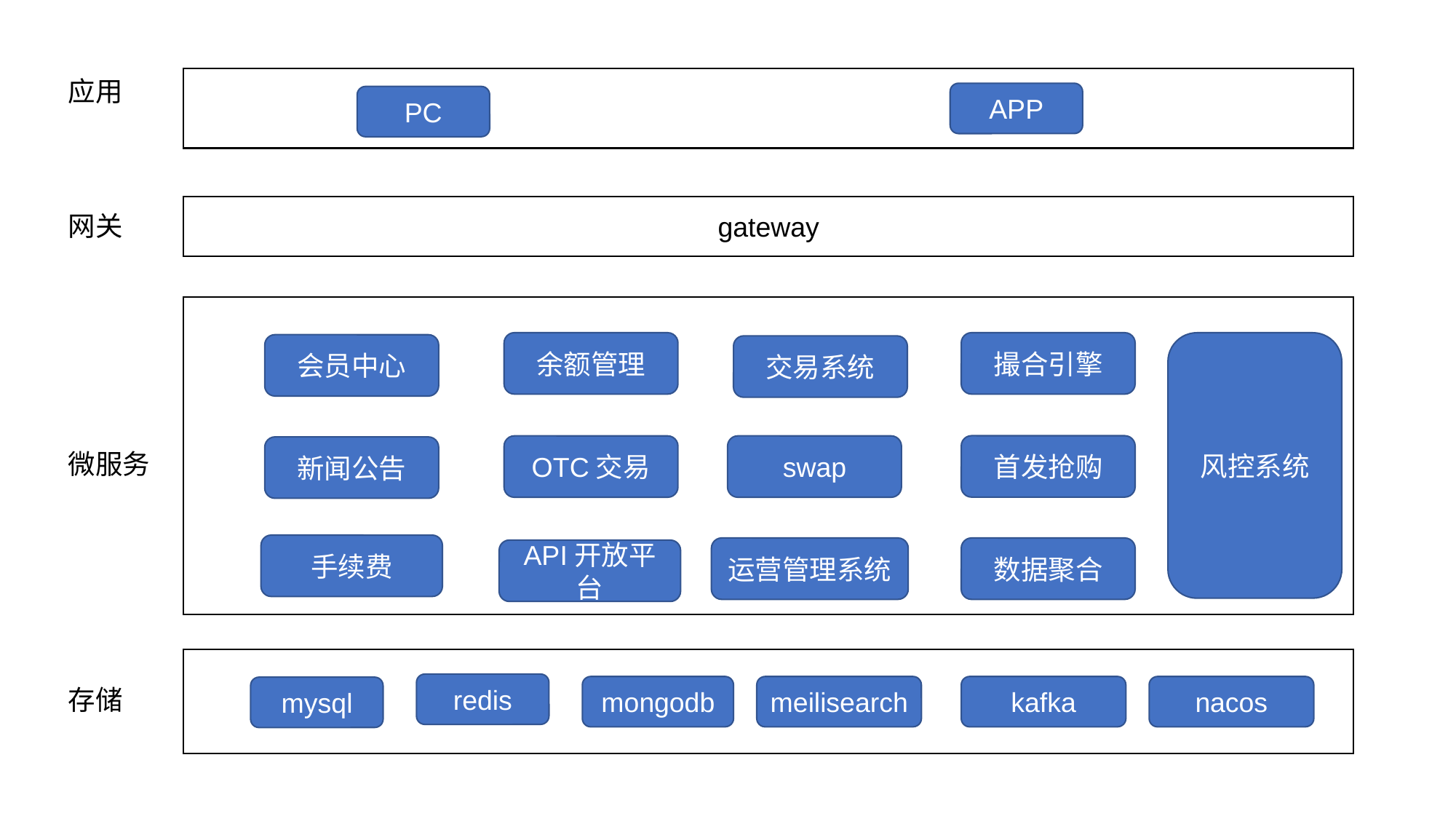

应用

APP
PC
gateway
网关

余额管理
撮合引擎
风控系统
会员中心
交易系统
首发抢购
OTC交易
swap
新闻公告
微服务
手续费
运营管理系统
数据聚合
API开放平台

redis
mongodb
meilisearch
kafka
nacos
存储
mysql